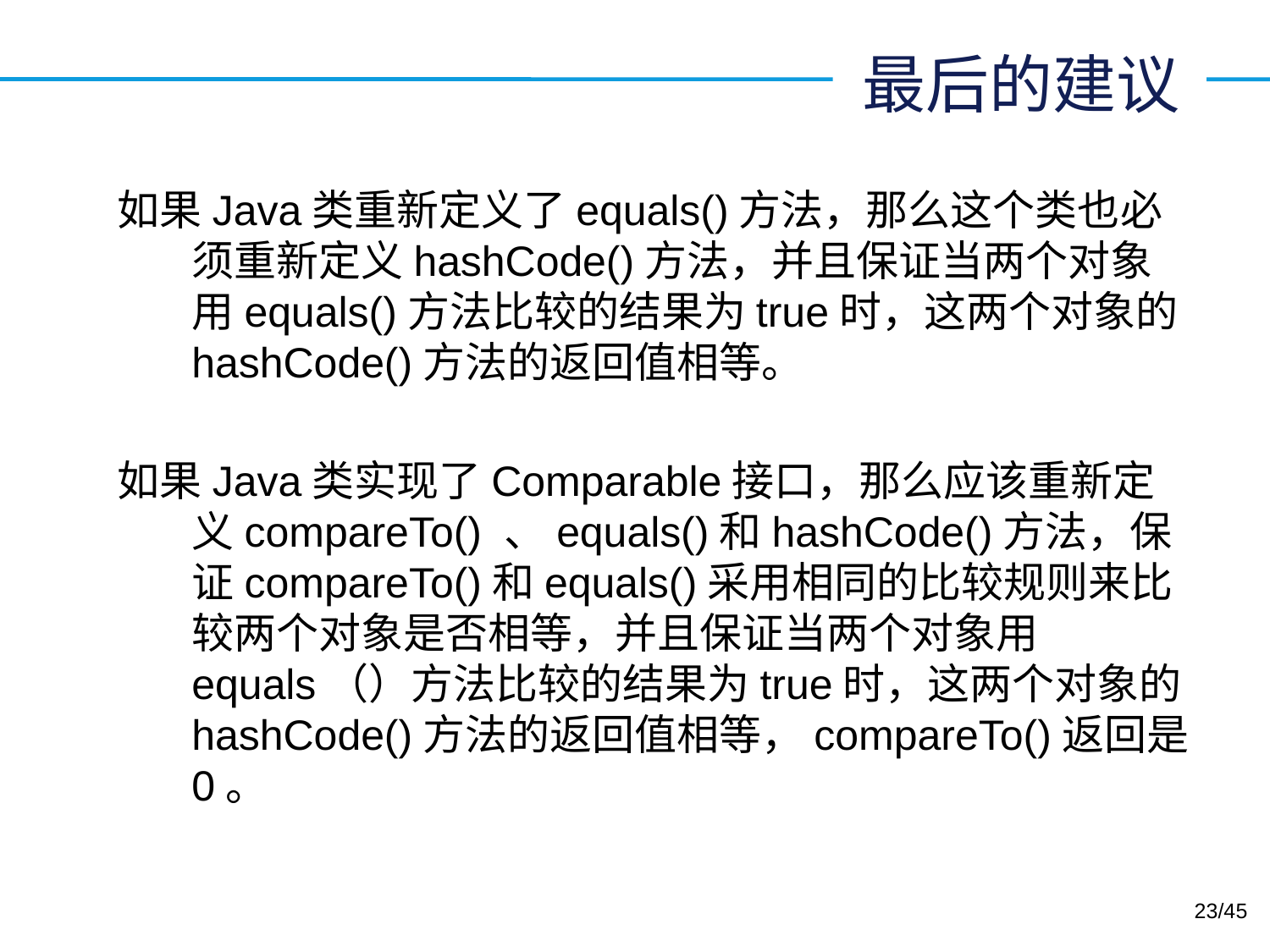

最后的建议
如果Java类重新定义了equals()方法，那么这个类也必须重新定义hashCode()方法，并且保证当两个对象用equals()方法比较的结果为true时，这两个对象的hashCode()方法的返回值相等。

如果Java类实现了Comparable接口，那么应该重新定义compareTo() 、equals()和hashCode()方法，保证compareTo()和equals()采用相同的比较规则来比较两个对象是否相等，并且保证当两个对象用equals（）方法比较的结果为true时，这两个对象的hashCode()方法的返回值相等，compareTo()返回是0。
23/45